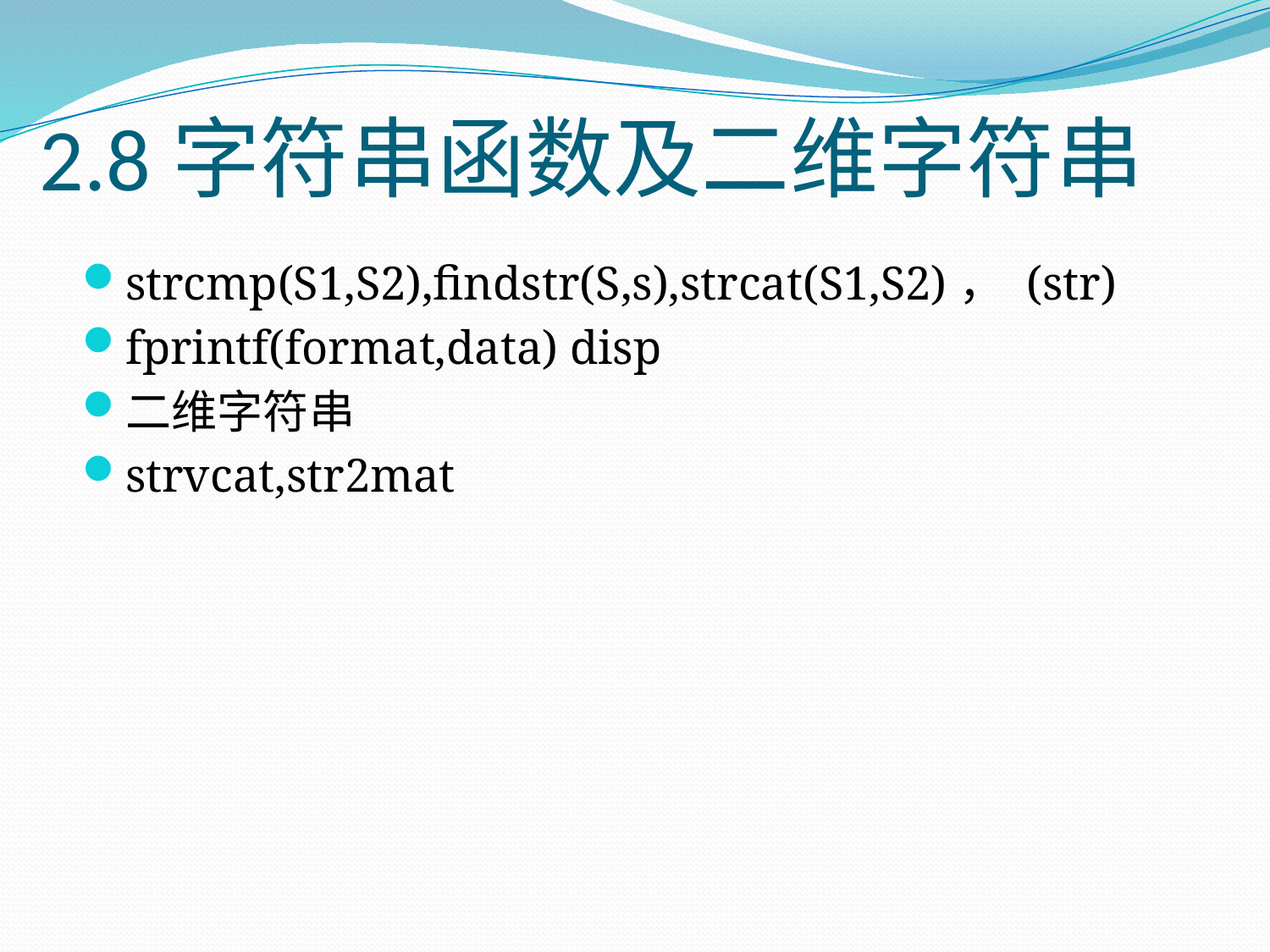

# 2.8字符串函数及二维字符串
strcmp(S1,S2),findstr(S,s),strcat(S1,S2)， (str)
fprintf(format,data) disp
二维字符串
strvcat,str2mat